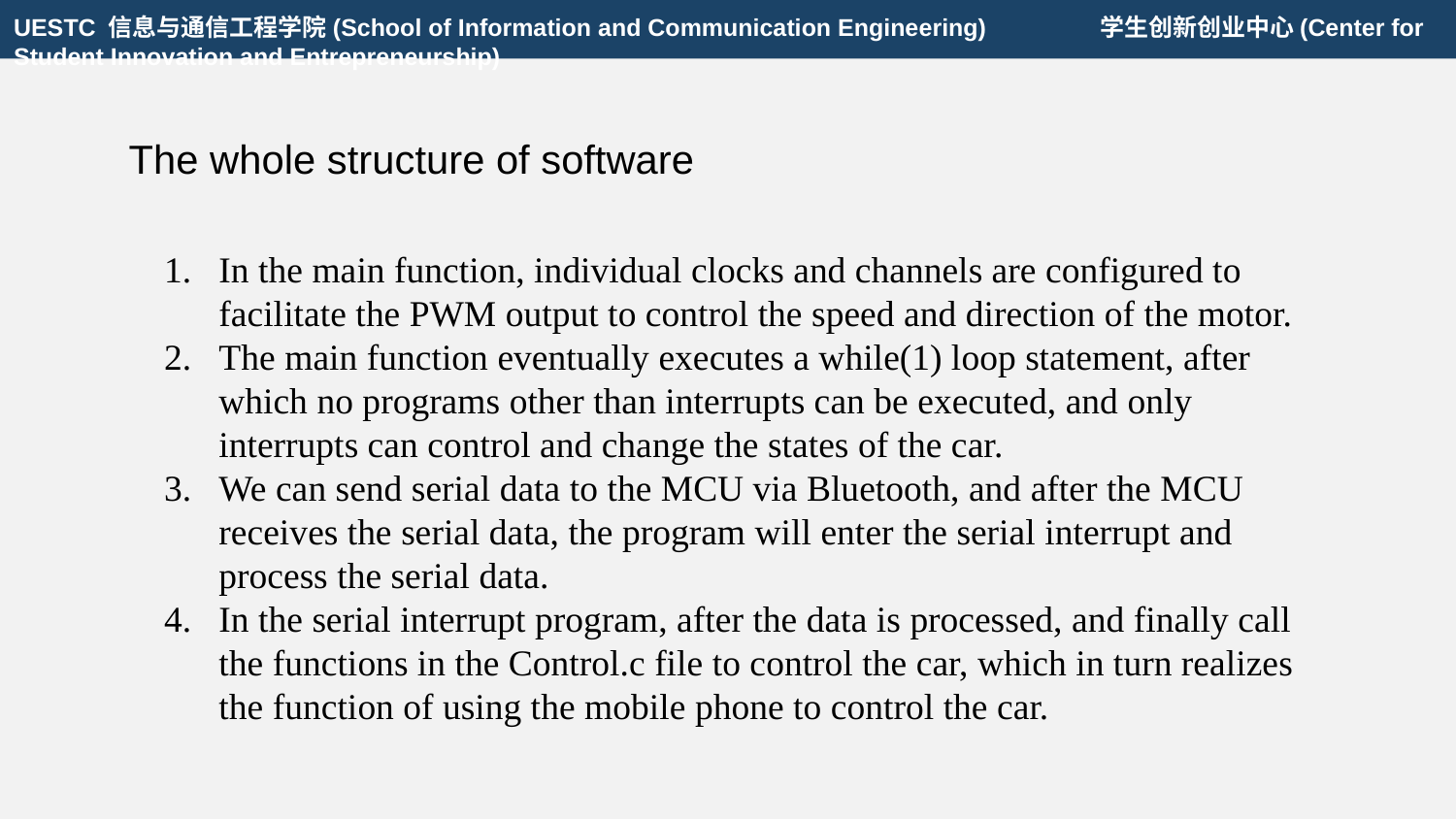

UESTC 信息与通信工程学院(School of Information and Communication Engineering) 	         学生创新创业中心(Center for Student Innovation and Entrepreneurship)
The whole structure of software
In the main function, individual clocks and channels are configured to facilitate the PWM output to control the speed and direction of the motor.
The main function eventually executes a while(1) loop statement, after which no programs other than interrupts can be executed, and only interrupts can control and change the states of the car.
We can send serial data to the MCU via Bluetooth, and after the MCU receives the serial data, the program will enter the serial interrupt and process the serial data.
In the serial interrupt program, after the data is processed, and finally call the functions in the Control.c file to control the car, which in turn realizes the function of using the mobile phone to control the car.